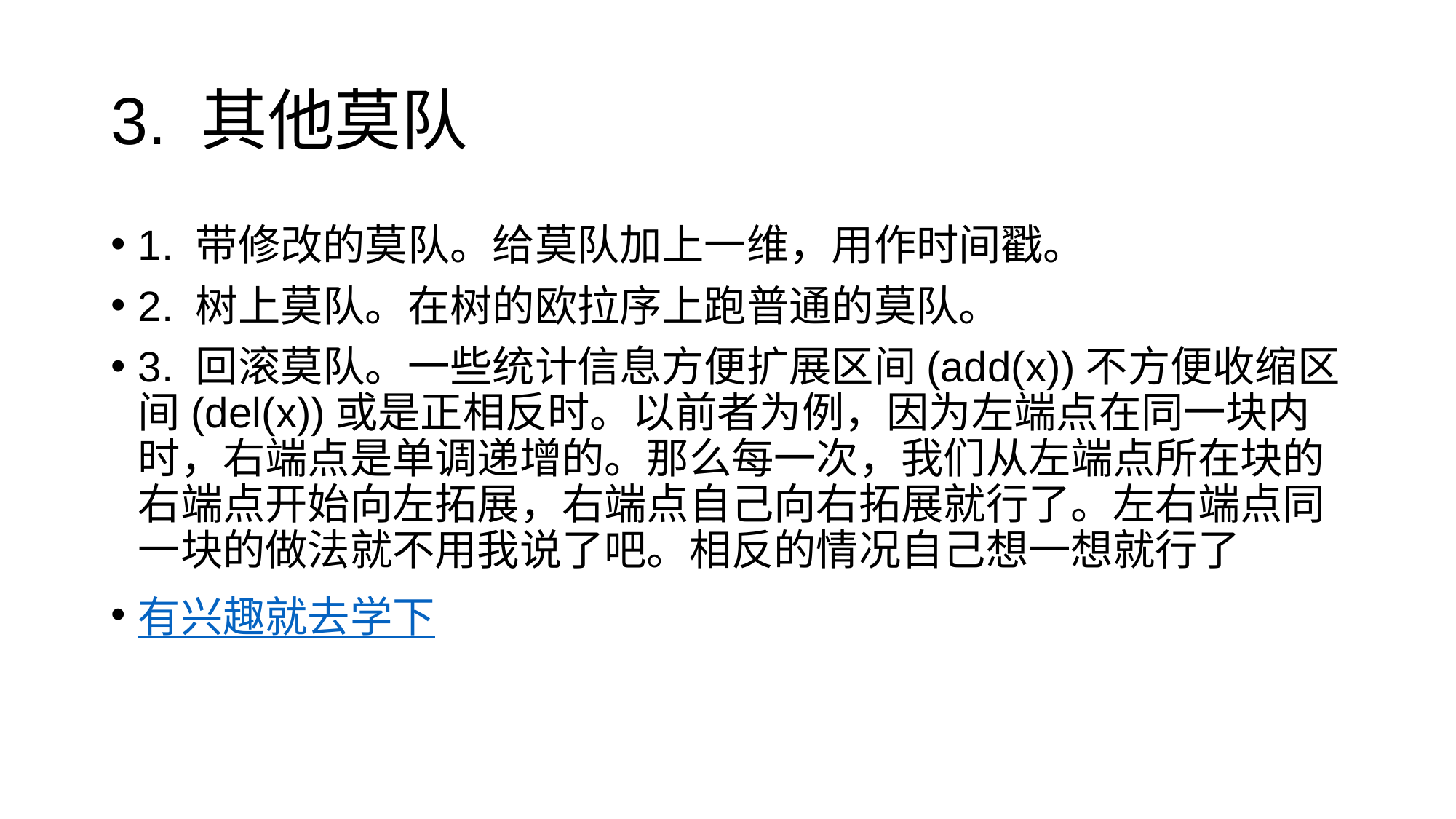

# 3. 其他莫队
1. 带修改的莫队。给莫队加上一维，用作时间戳。
2. 树上莫队。在树的欧拉序上跑普通的莫队。
3. 回滚莫队。一些统计信息方便扩展区间(add(x))不方便收缩区间(del(x))或是正相反时。以前者为例，因为左端点在同一块内时，右端点是单调递增的。那么每一次，我们从左端点所在块的右端点开始向左拓展，右端点自己向右拓展就行了。左右端点同一块的做法就不用我说了吧。相反的情况自己想一想就行了
有兴趣就去学下